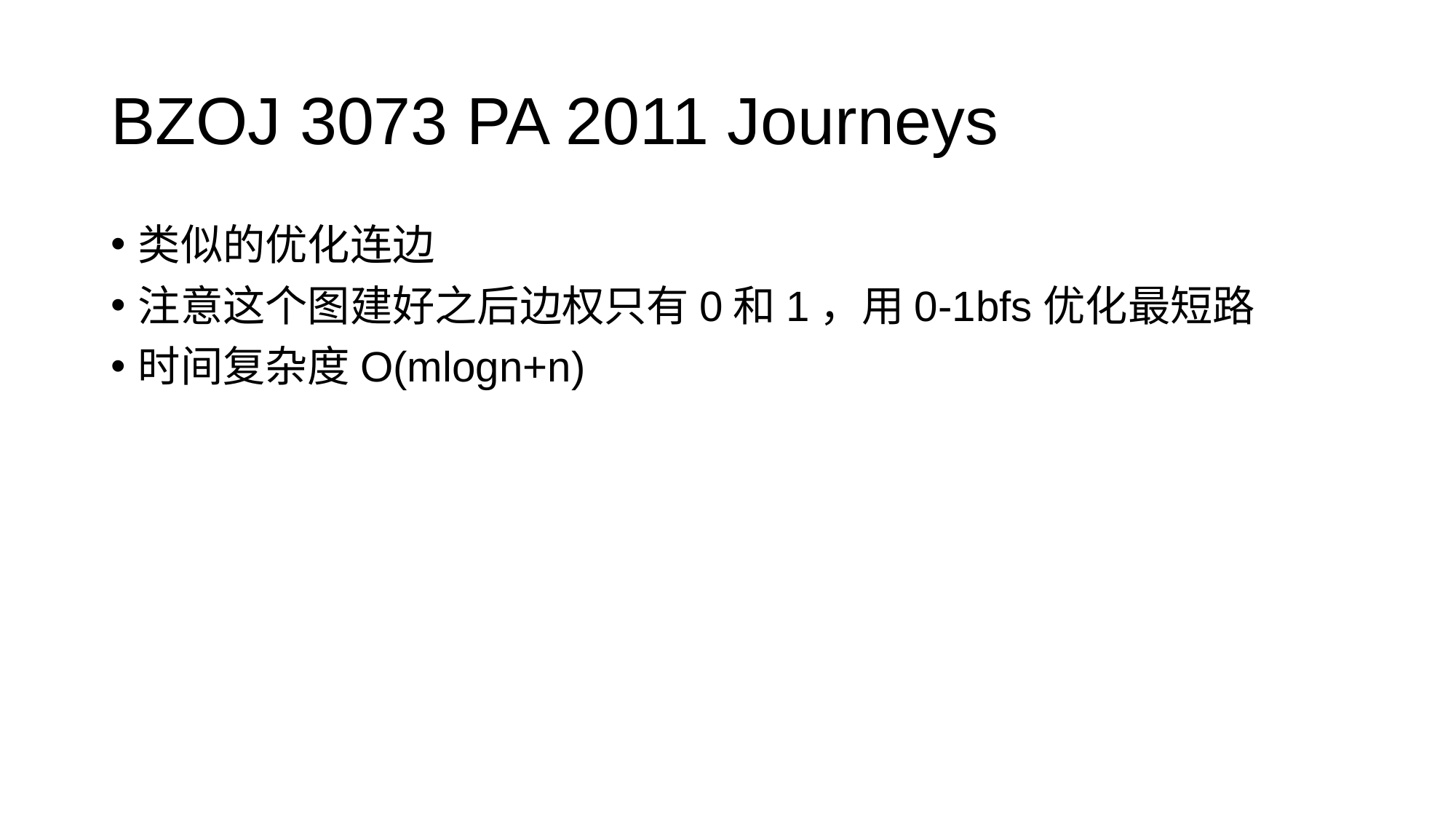

# BZOJ 3073 PA 2011 Journeys
类似的优化连边
注意这个图建好之后边权只有0和1，用0-1bfs优化最短路
时间复杂度O(mlogn+n)